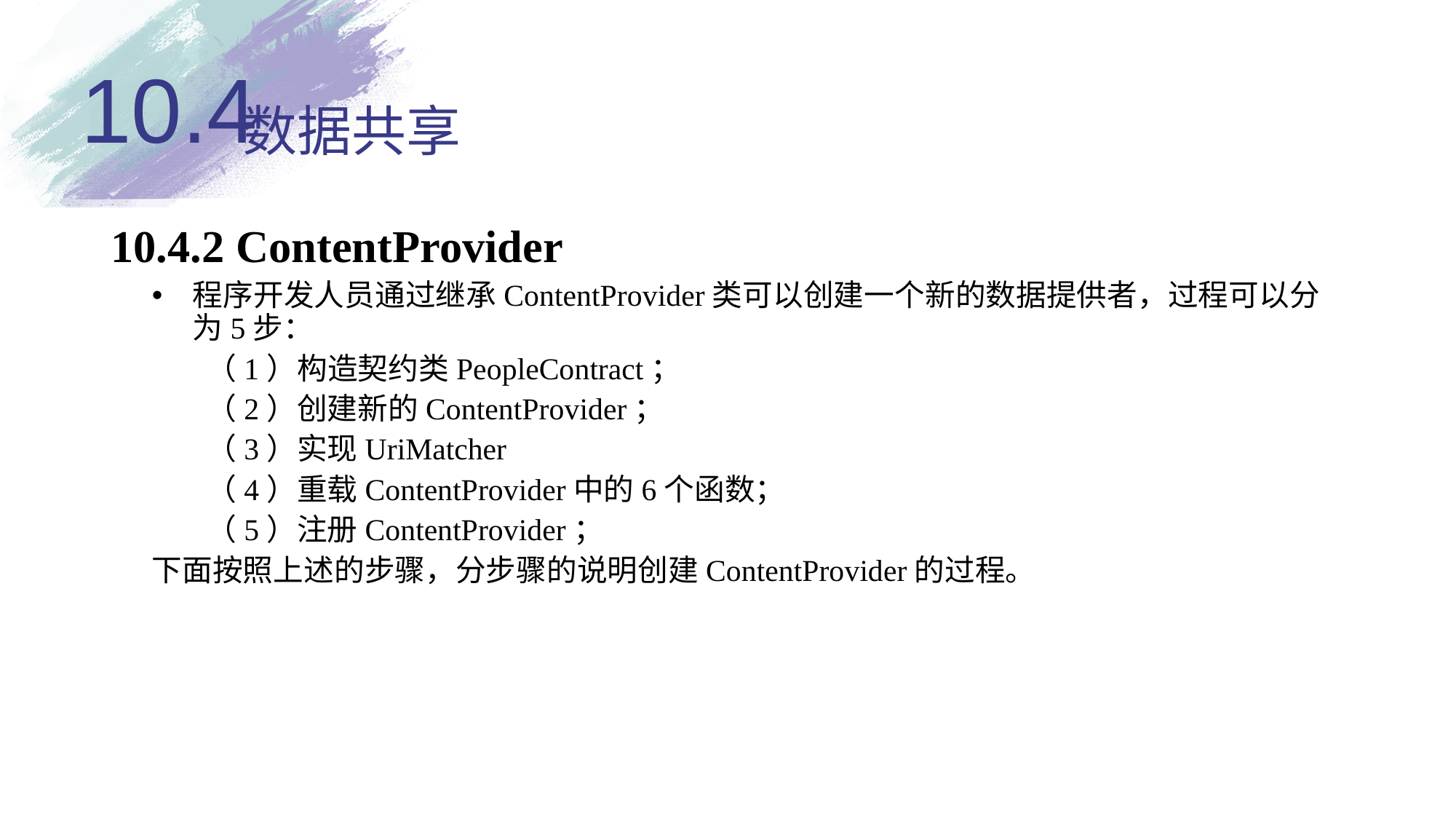

10.4
# 数据共享
10.4.2 ContentProvider
程序开发人员通过继承ContentProvider类可以创建一个新的数据提供者，过程可以分为5步：
（1）构造契约类PeopleContract；
（2）创建新的ContentProvider；
（3）实现UriMatcher
（4）重载ContentProvider中的6个函数；
（5）注册ContentProvider；
下面按照上述的步骤，分步骤的说明创建ContentProvider的过程。